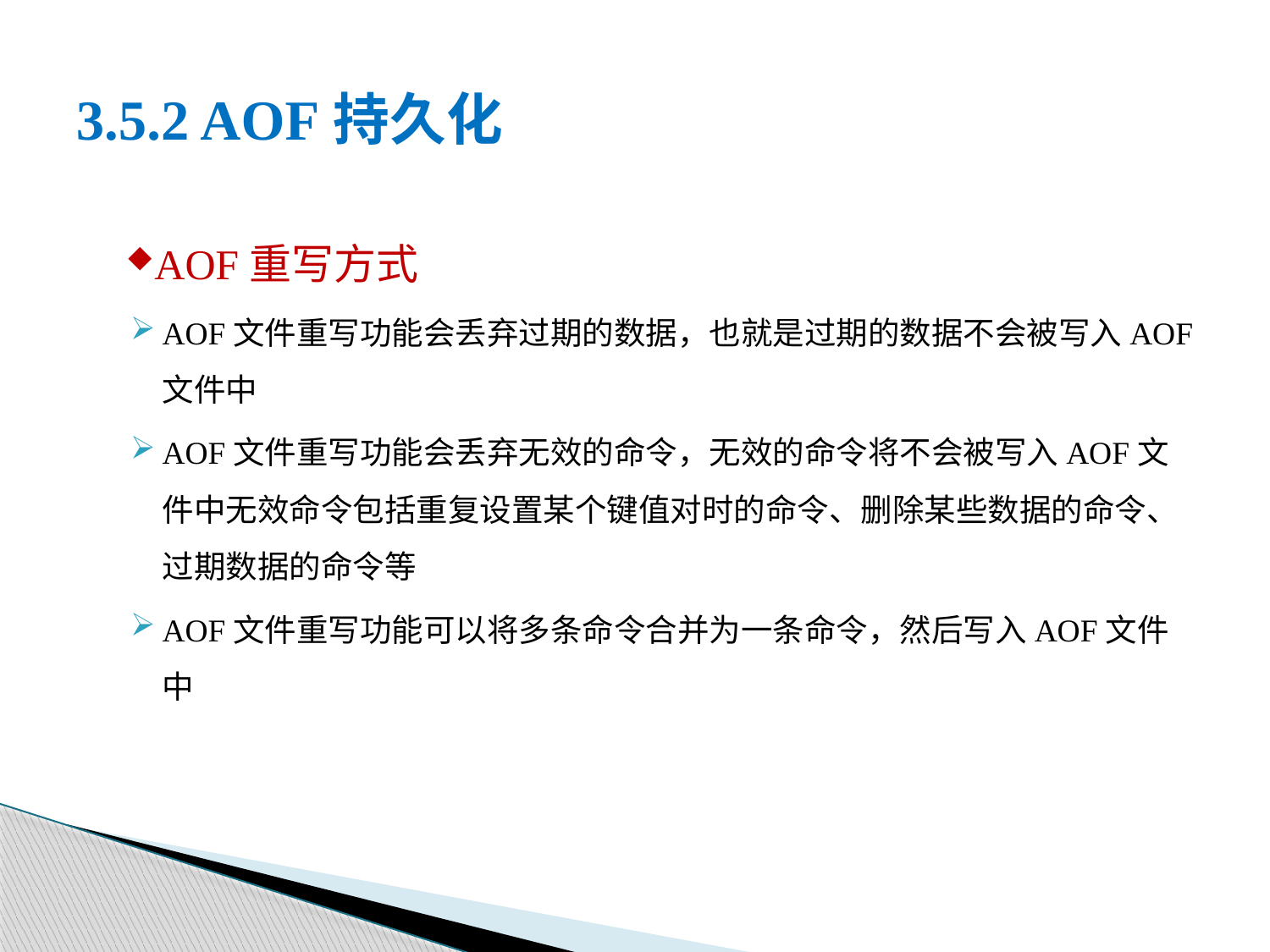

# 3.5.2 AOF持久化
AOF重写方式
AOF文件重写功能会丢弃过期的数据，也就是过期的数据不会被写入AOF文件中
AOF文件重写功能会丢弃无效的命令，无效的命令将不会被写入AOF文件中无效命令包括重复设置某个键值对时的命令、删除某些数据的命令、过期数据的命令等
AOF文件重写功能可以将多条命令合并为一条命令，然后写入AOF文件中